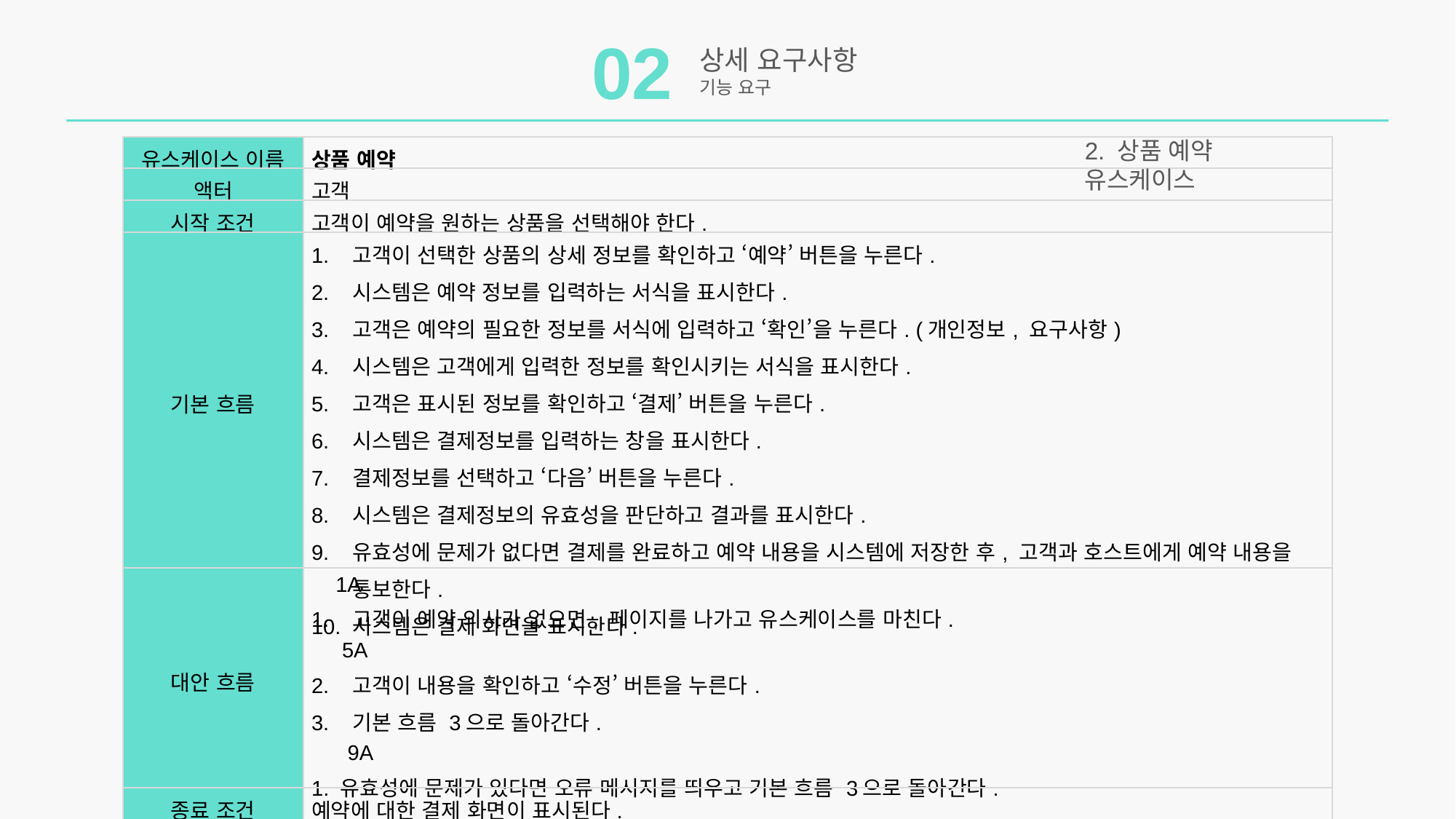

02
상세 요구사항
기능 요구

2. 상품 예약 유스케이스
| 유스케이스 이름 | 상품 예약 |
| --- | --- |
| 액터 | 고객 |
| 시작 조건 | 고객이 예약을 원하는 상품을 선택해야 한다. |
| 기본 흐름 | 고객이 선택한 상품의 상세 정보를 확인하고 ‘예약’ 버튼을 누른다. 시스템은 예약 정보를 입력하는 서식을 표시한다. 고객은 예약의 필요한 정보를 서식에 입력하고 ‘확인’을 누른다. (개인정보, 요구사항) 시스템은 고객에게 입력한 정보를 확인시키는 서식을 표시한다. 고객은 표시된 정보를 확인하고 ‘결제’ 버튼을 누른다. 시스템은 결제정보를 입력하는 창을 표시한다. 결제정보를 선택하고 ‘다음’ 버튼을 누른다. 시스템은 결제정보의 유효성을 판단하고 결과를 표시한다. 유효성에 문제가 없다면 결제를 완료하고 예약 내용을 시스템에 저장한 후, 고객과 호스트에게 예약 내용을 통보한다. 시스템은 결제 화면을 표시한다. |
| 대안 흐름 | 1A 고객이 예약 의사가 없으면, 페이지를 나가고 유스케이스를 마친다. 5A 고객이 내용을 확인하고 ‘수정’ 버튼을 누른다. 기본 흐름 3으로 돌아간다. 9A 1. 유효성에 문제가 있다면 오류 메시지를 띄우고 기본 흐름 3으로 돌아간다. |
| 종료 조건 | 예약에 대한 결제 화면이 표시된다. |